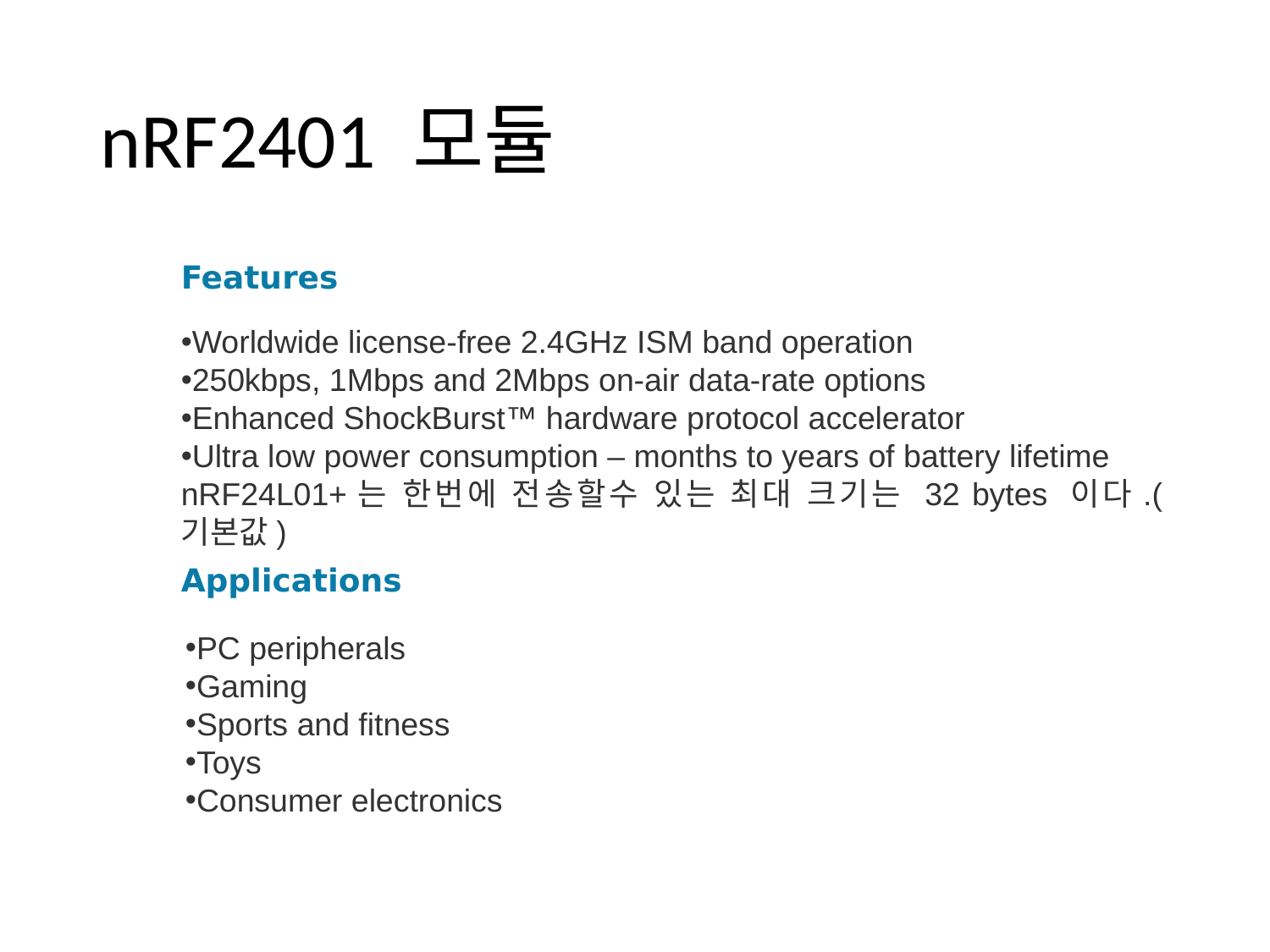

# nRF2401 모듈
Features
Worldwide license-free 2.4GHz ISM band operation
250kbps, 1Mbps and 2Mbps on-air data-rate options
Enhanced ShockBurst™ hardware protocol accelerator
Ultra low power consumption – months to years of battery lifetime
nRF24L01+는 한번에 전송할수 있는 최대 크기는 32 bytes 이다.(기본값)
Applications
PC peripherals
Gaming
Sports and fitness
Toys
Consumer electronics